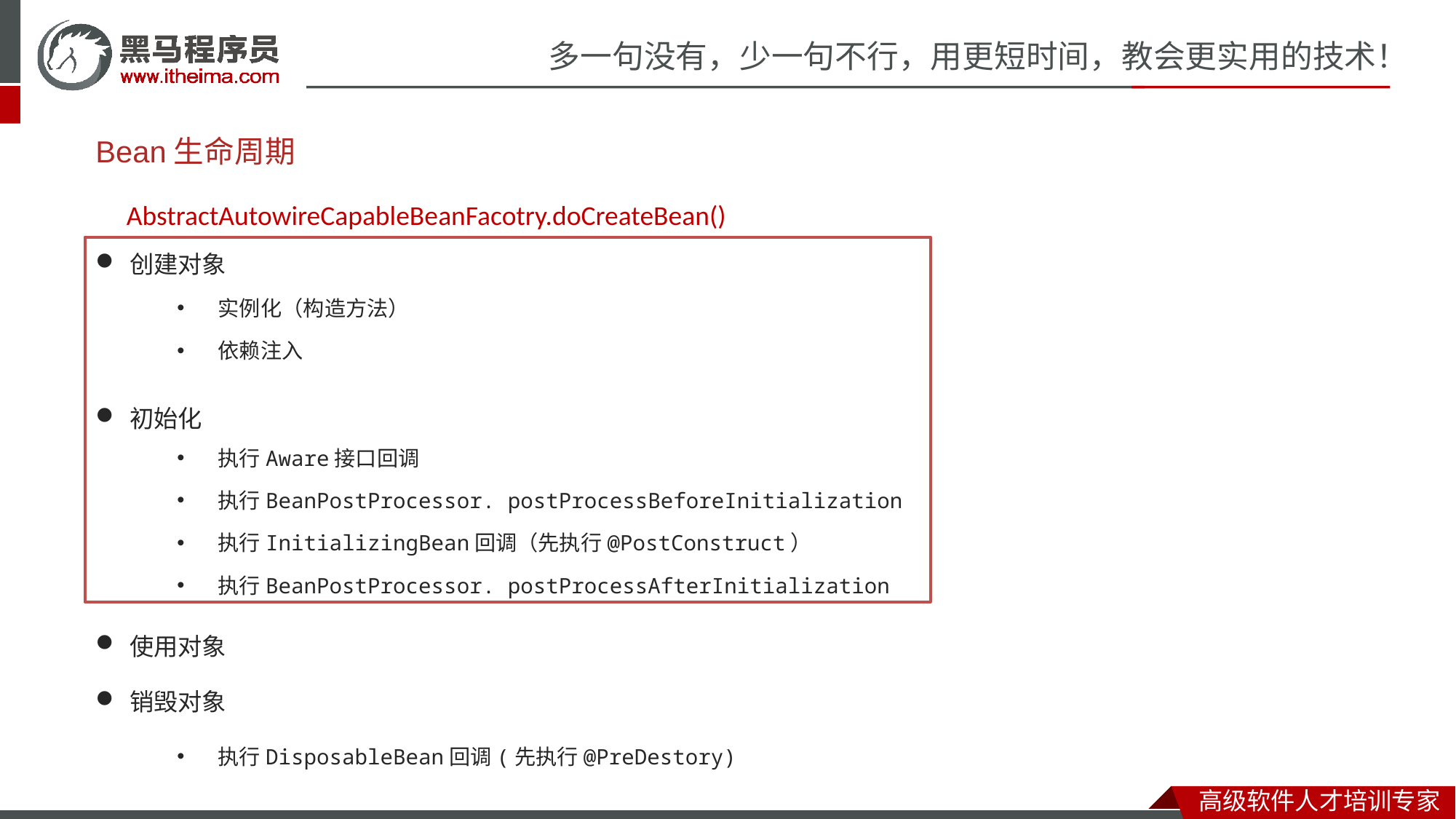

# Bean生命周期
     AbstractAutowireCapableBeanFacotry.doCreateBean()
创建对象

实例化（构造方法）
依赖注入
初始化
执行Aware接口回调
执行BeanPostProcessor. postProcessBeforeInitialization
执行InitializingBean回调（先执行@PostConstruct）
执行BeanPostProcessor. postProcessAfterInitialization
使用对象
销毁对象
执行DisposableBean回调(先执行@PreDestory)